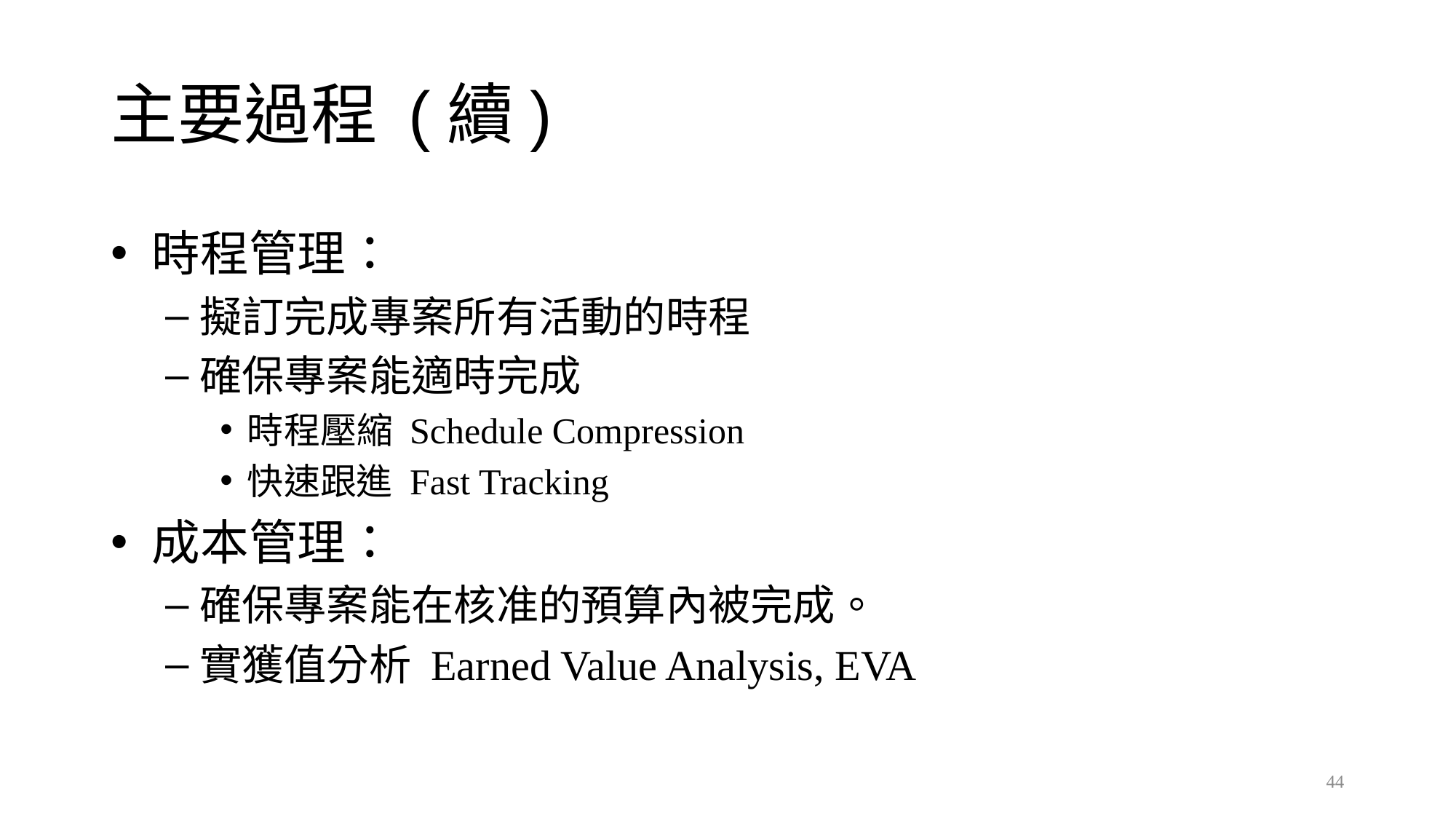

# 主要過程 (續)
時程管理：
擬訂完成專案所有活動的時程
確保專案能適時完成
時程壓縮 Schedule Compression
快速跟進 Fast Tracking
成本管理：
確保專案能在核准的預算內被完成。
實獲值分析 Earned Value Analysis, EVA
44